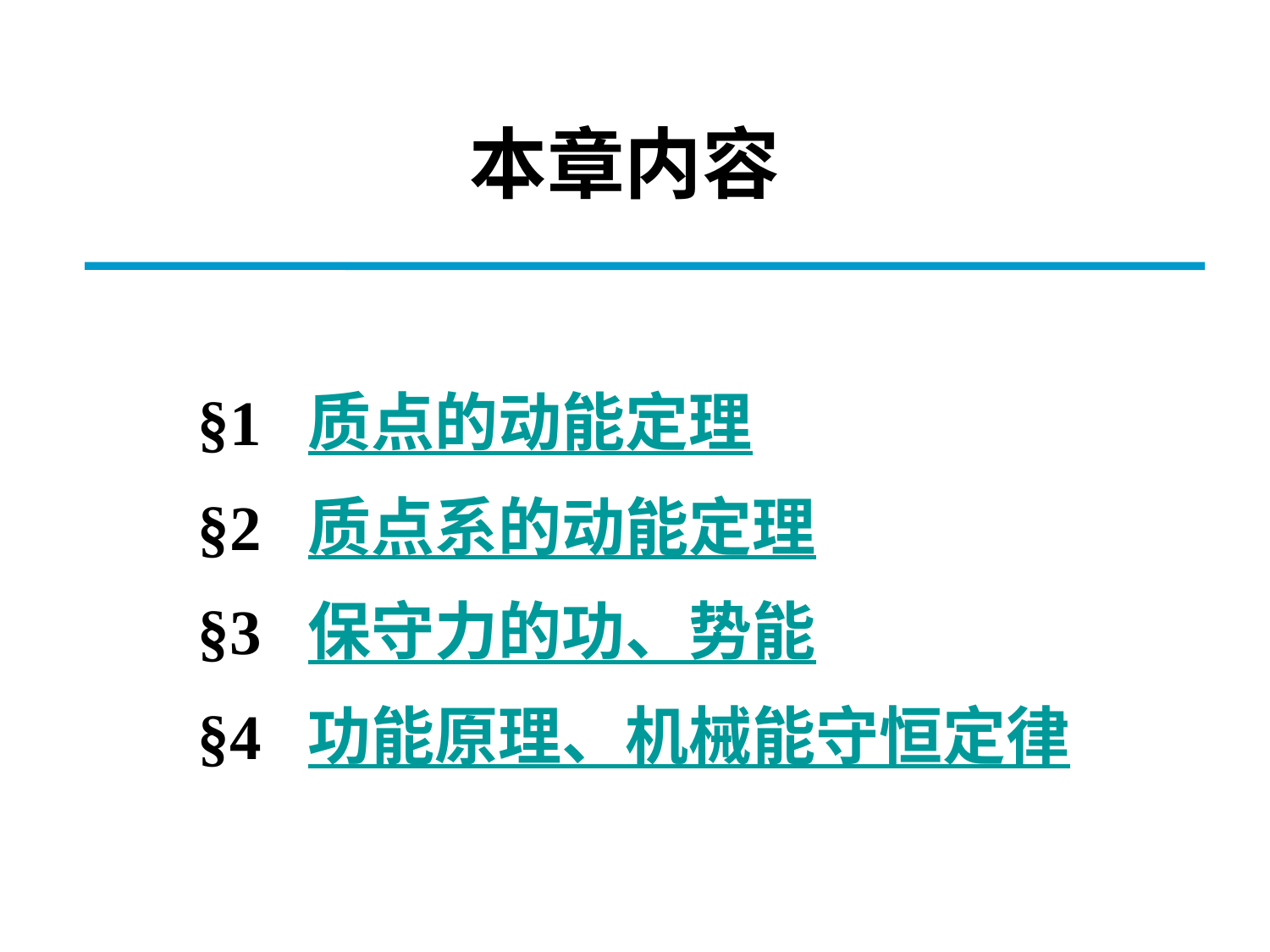

本章内容

§1  质点的动能定理
§2  质点系的动能定理
§3  保守力的功、势能
§4  功能原理、机械能守恒定律